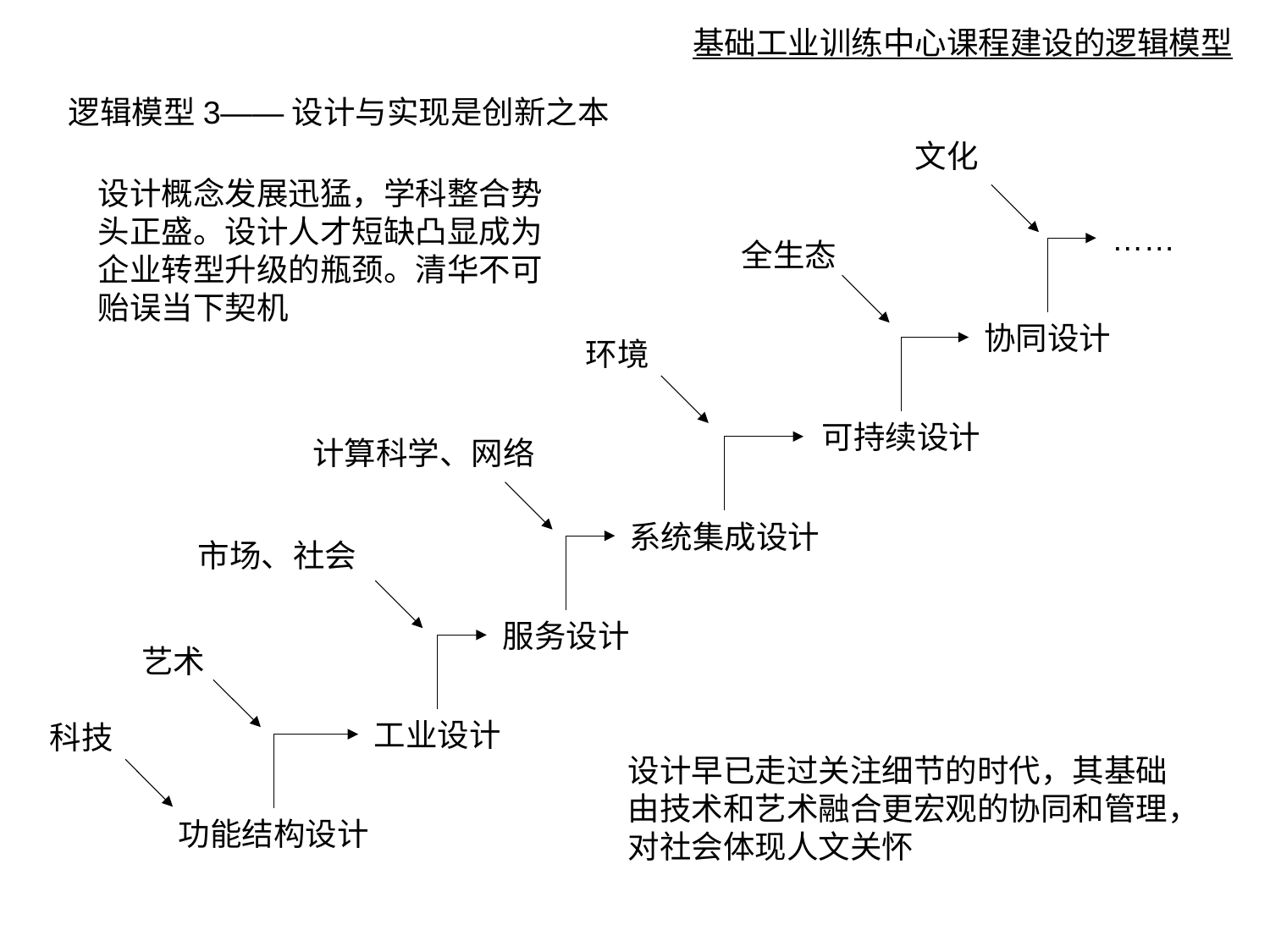

基础工业训练中心课程建设的逻辑模型
逻辑模型3——设计与实现是创新之本
文化
设计概念发展迅猛，学科整合势头正盛。设计人才短缺凸显成为企业转型升级的瓶颈。清华不可贻误当下契机
……
全生态
协同设计
环境
可持续设计
计算科学、网络
系统集成设计
市场、社会
服务设计
艺术
工业设计
科技
设计早已走过关注细节的时代，其基础由技术和艺术融合更宏观的协同和管理，对社会体现人文关怀
功能结构设计